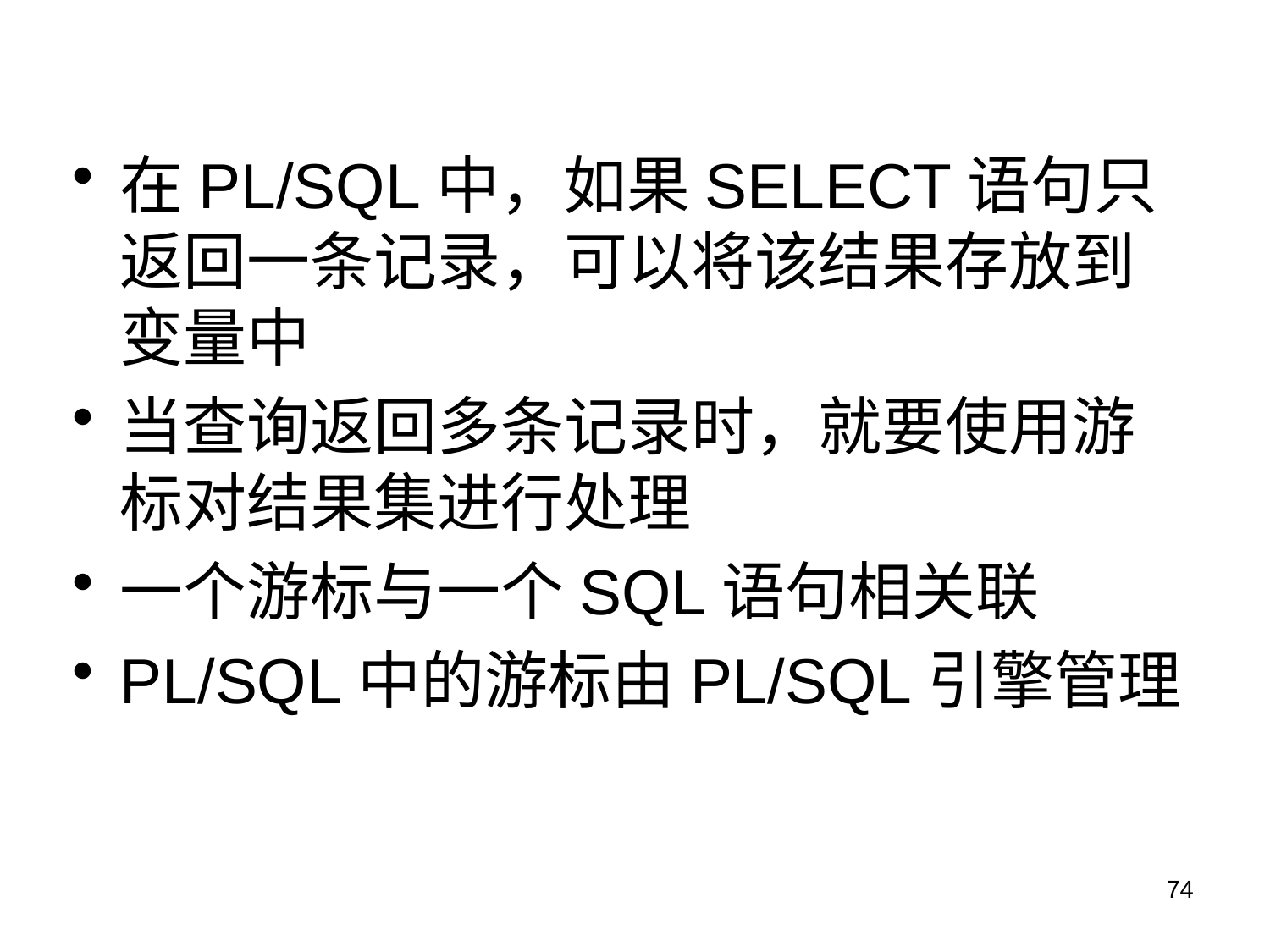

在PL/SQL中，如果SELECT语句只返回一条记录，可以将该结果存放到变量中
当查询返回多条记录时，就要使用游标对结果集进行处理
一个游标与一个SQL语句相关联
PL/SQL中的游标由PL/SQL引擎管理

74